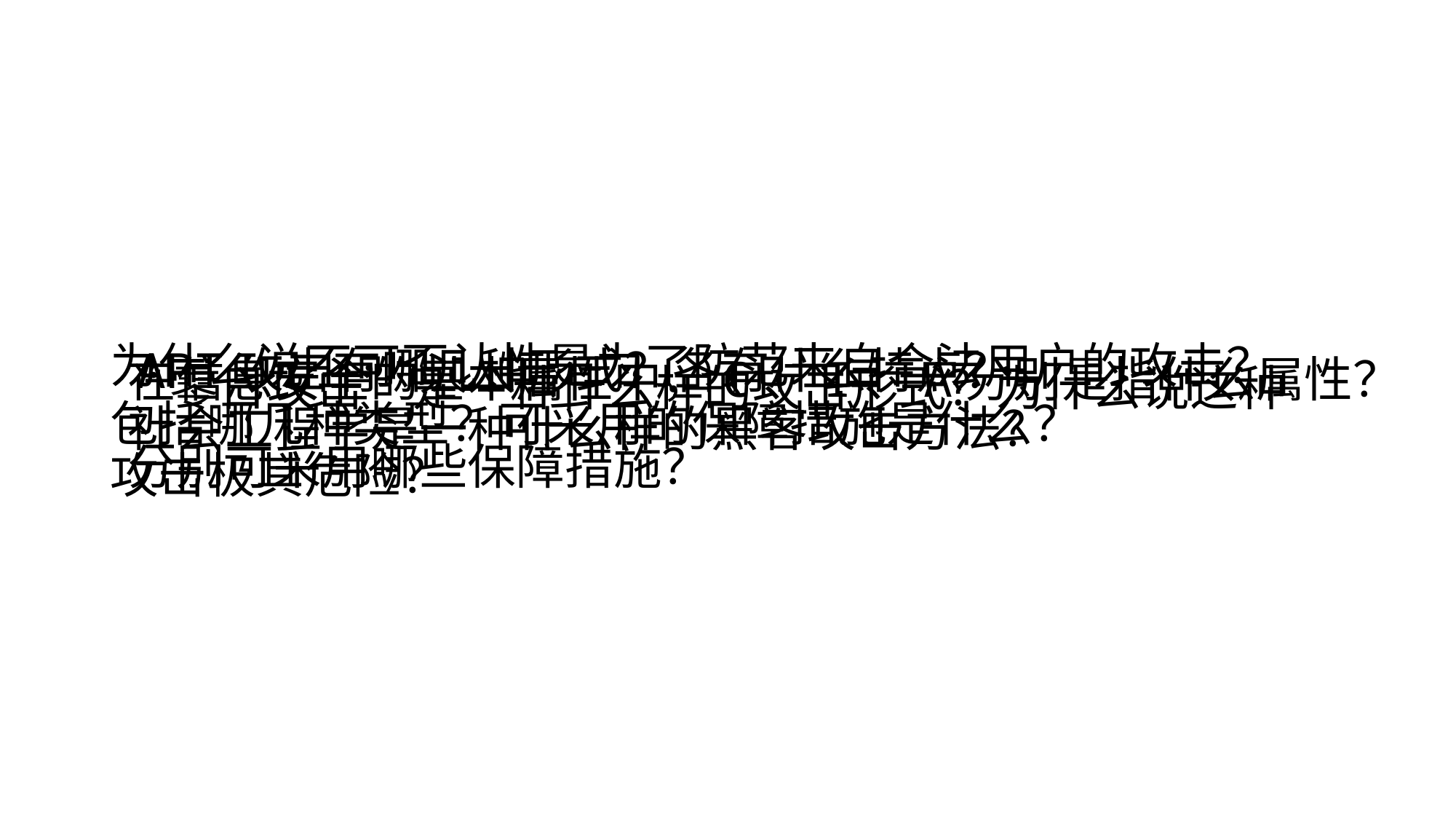

APT攻击有哪几种形式？各有什么特点？
在信息安全的基本属性中，C、I、A分别是指什么属性？分别可采用哪些保障措施？
“零日攻击”是一种什么样的攻击形式？为什么说这种攻击极其危险？
为什么说不可否认性是为了防范来自合法用户的攻击？包括哪几种类型？可采用的保障措施是什么？
社会工程学是一种什么样的黑客攻击方法？